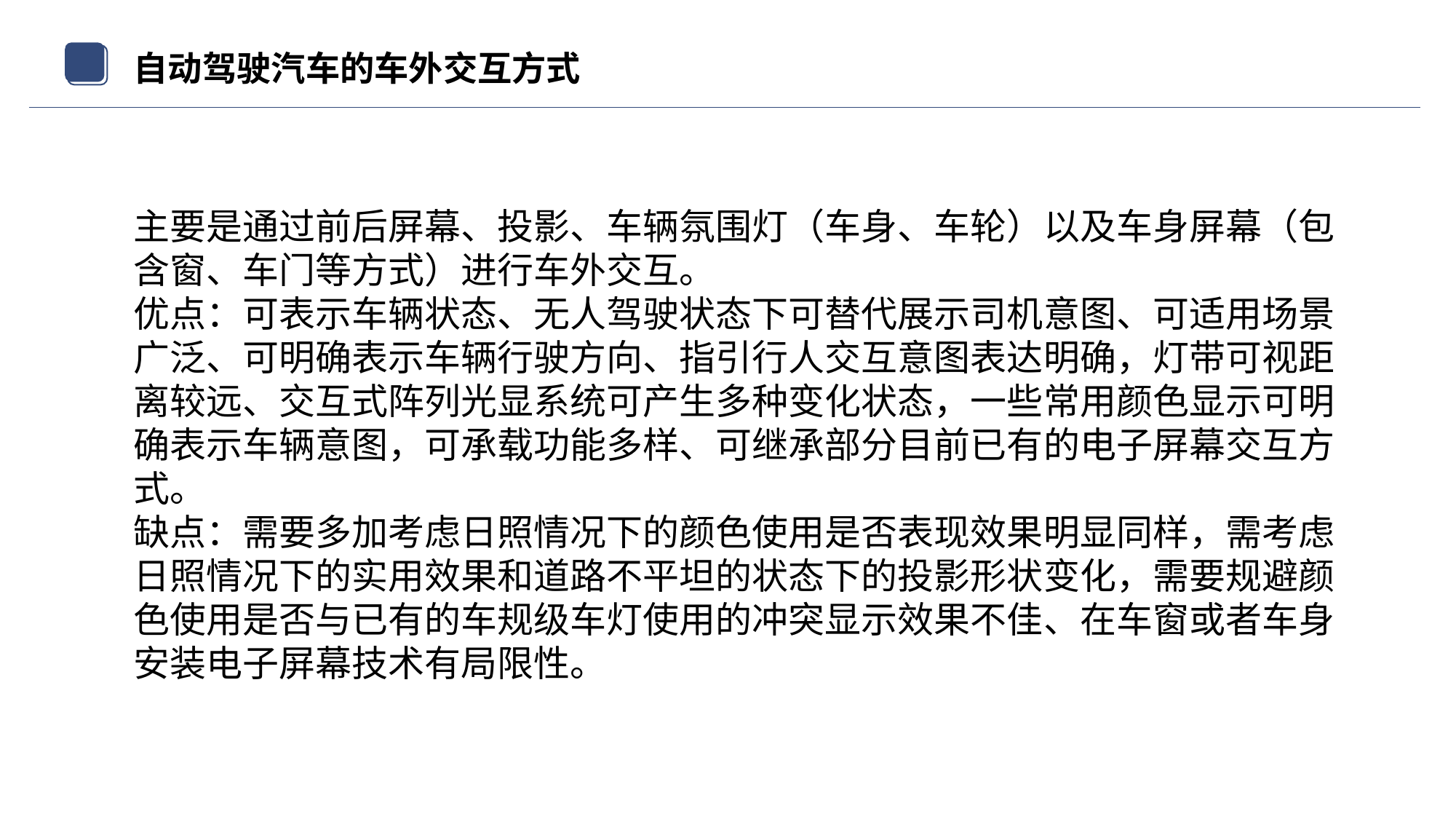

自动驾驶汽车的车外交互方式
主要是通过前后屏幕、投影、车辆氛围灯（车身、车轮）以及车身屏幕（包含窗、车门等方式）进行车外交互。
优点：可表示车辆状态、无人驾驶状态下可替代展示司机意图、可适用场景广泛、可明确表示车辆行驶方向、指引行人交互意图表达明确，灯带可视距离较远、交互式阵列光显系统可产生多种变化状态，一些常用颜色显示可明确表示车辆意图，可承载功能多样、可继承部分目前已有的电子屏幕交互方式。
缺点：需要多加考虑日照情况下的颜色使用是否表现效果明显同样，需考虑日照情况下的实用效果和道路不平坦的状态下的投影形状变化，需要规避颜色使用是否与已有的车规级车灯使用的冲突显示效果不佳、在车窗或者车身安装电子屏幕技术有局限性。